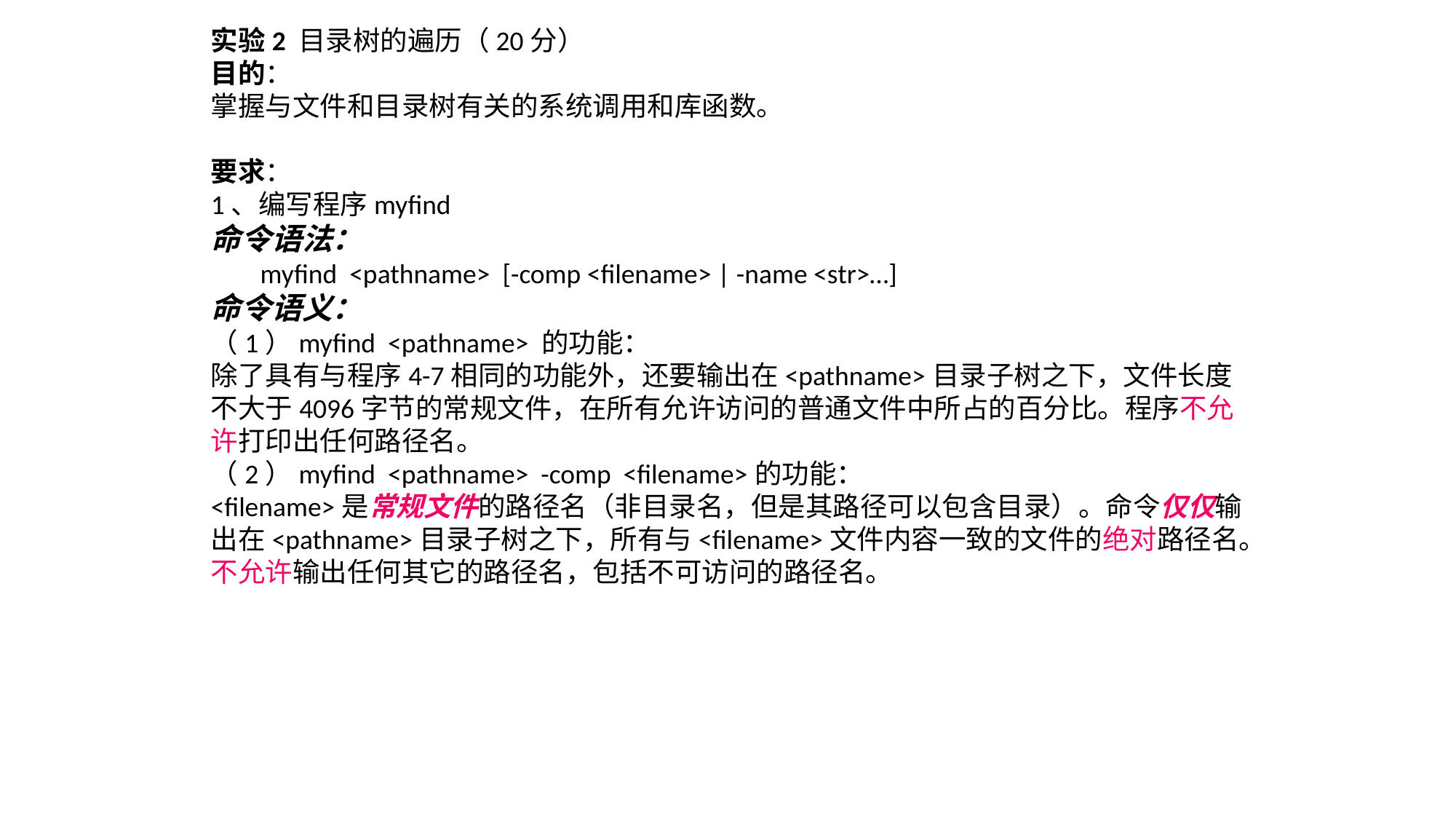

实验2 目录树的遍历（20分）
目的：
掌握与文件和目录树有关的系统调用和库函数。

要求：
1、编写程序myfind
命令语法：
        myfind  <pathname>  [-comp <filename> | -name <str>…]
命令语义：
（1）myfind  <pathname> 的功能：
除了具有与程序4-7相同的功能外，还要输出在<pathname>目录子树之下，文件长度不大于4096字节的常规文件，在所有允许访问的普通文件中所占的百分比。程序不允许打印出任何路径名。
（2）myfind  <pathname>  -comp  <filename>的功能：
<filename>是常规文件的路径名（非目录名，但是其路径可以包含目录）。命令仅仅输出在<pathname>目录子树之下，所有与<filename>文件内容一致的文件的绝对路径名。不允许输出任何其它的路径名，包括不可访问的路径名。